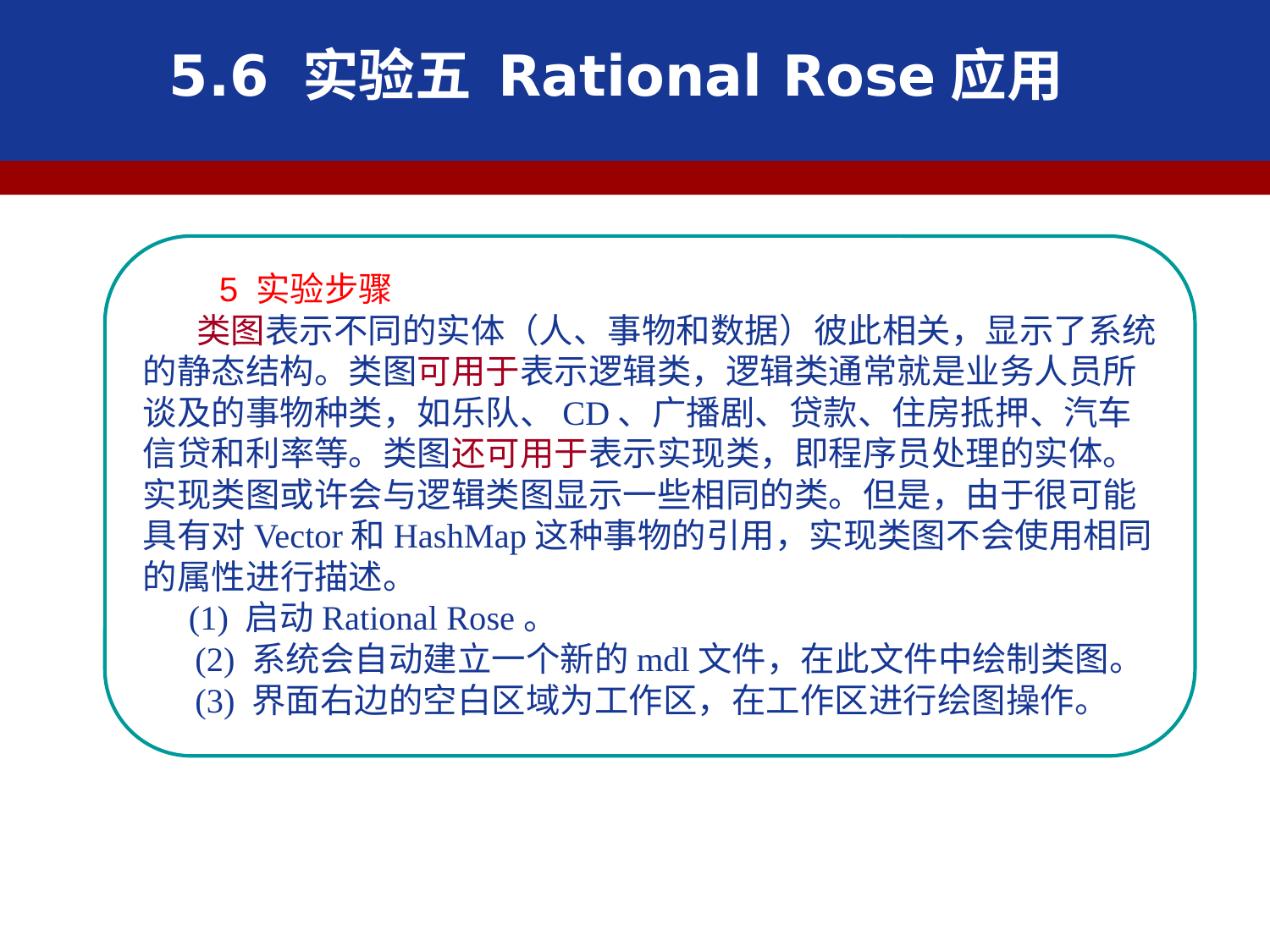

5.6 实验五 Rational Rose应用

        5 实验步骤
      类图表示不同的实体（人、事物和数据）彼此相关，显示了系统的静态结构。类图可用于表示逻辑类，逻辑类通常就是业务人员所谈及的事物种类，如乐队、CD、广播剧、贷款、住房抵押、汽车信贷和利率等。类图还可用于表示实现类，即程序员处理的实体。实现类图或许会与逻辑类图显示一些相同的类。但是，由于很可能具有对Vector和HashMap这种事物的引用，实现类图不会使用相同的属性进行描述。
      (1) 启动Rational Rose。
      (2) 系统会自动建立一个新的mdl文件，在此文件中绘制类图。
      (3) 界面右边的空白区域为工作区，在工作区进行绘图操作。